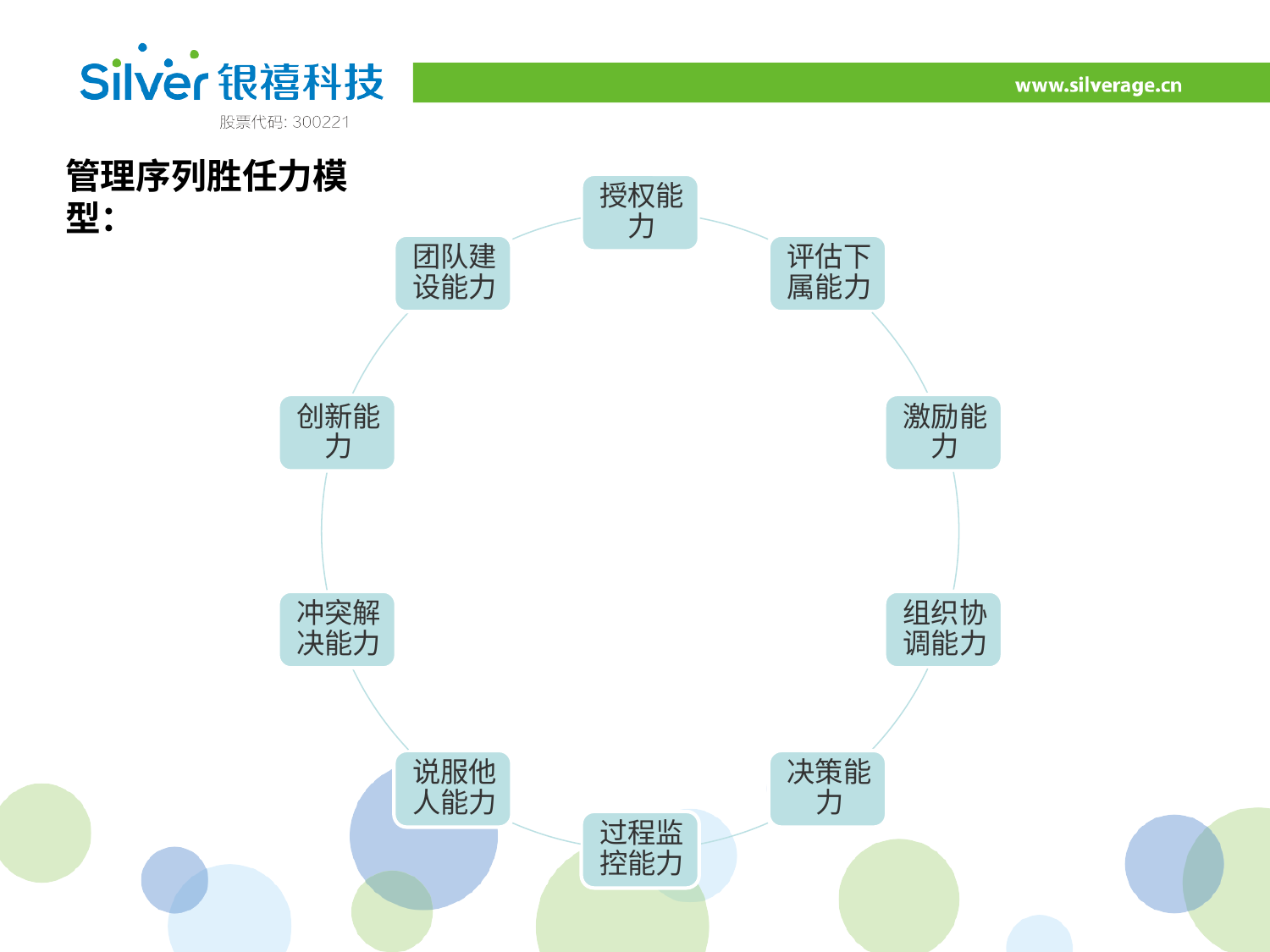

管理序列胜任力模型：
授权能力
评估下属能力
激励能力
组织协调能力
决策能力
过程监控能力
说服他人能力
冲突解决能力
创新能力
团队建设能力